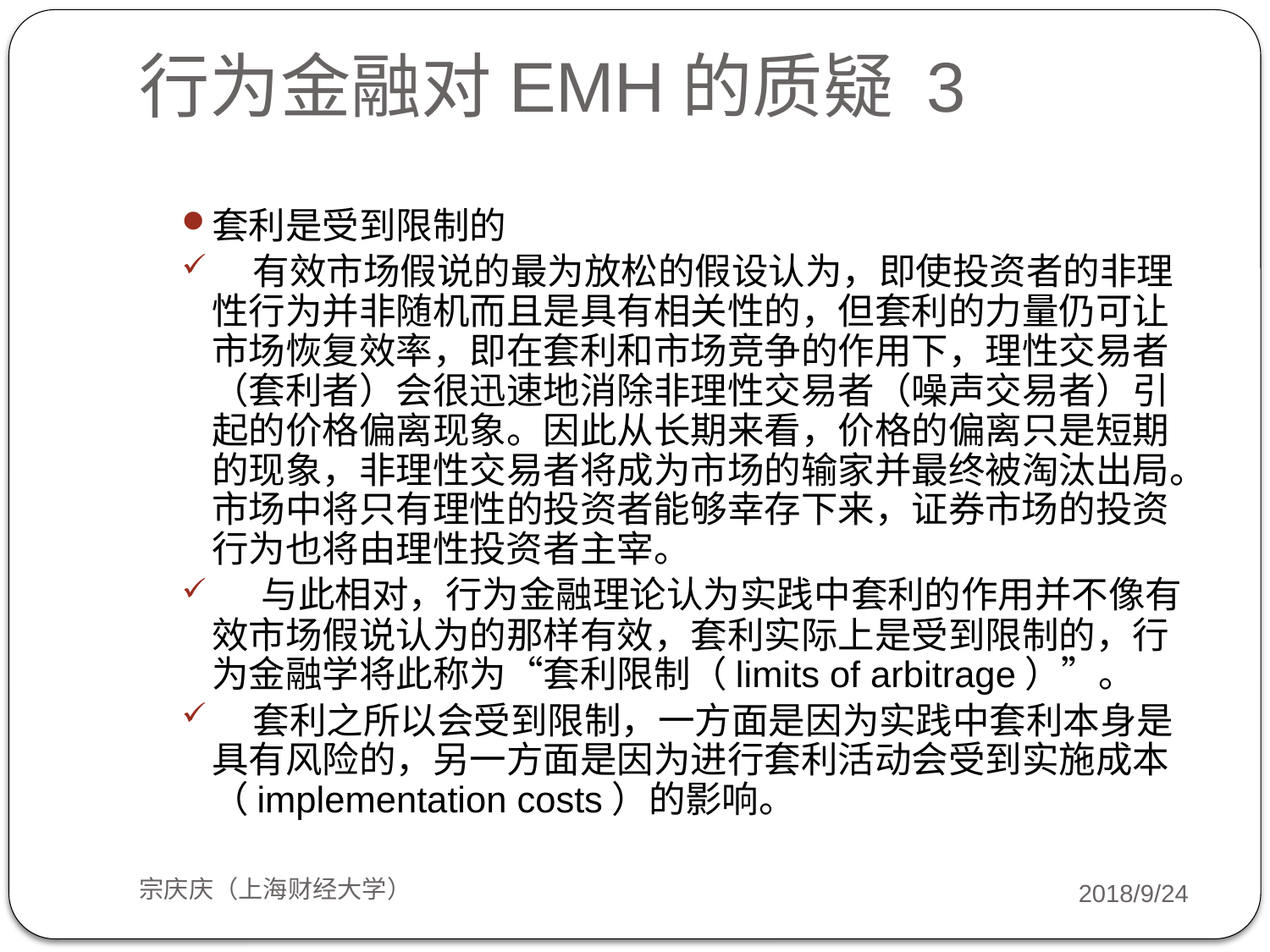

# 行为金融对EMH的质疑 3
套利是受到限制的
    有效市场假说的最为放松的假设认为，即使投资者的非理性行为并非随机而且是具有相关性的，但套利的力量仍可让市场恢复效率，即在套利和市场竞争的作用下，理性交易者（套利者）会很迅速地消除非理性交易者（噪声交易者）引起的价格偏离现象。因此从长期来看，价格的偏离只是短期的现象，非理性交易者将成为市场的输家并最终被淘汰出局。市场中将只有理性的投资者能够幸存下来，证券市场的投资行为也将由理性投资者主宰。
     与此相对，行为金融理论认为实践中套利的作用并不像有效市场假说认为的那样有效，套利实际上是受到限制的，行为金融学将此称为“套利限制（limits of arbitrage）”。
    套利之所以会受到限制，一方面是因为实践中套利本身是具有风险的，另一方面是因为进行套利活动会受到实施成本（implementation costs）的影响。
宗庆庆（上海财经大学）
2018/9/24